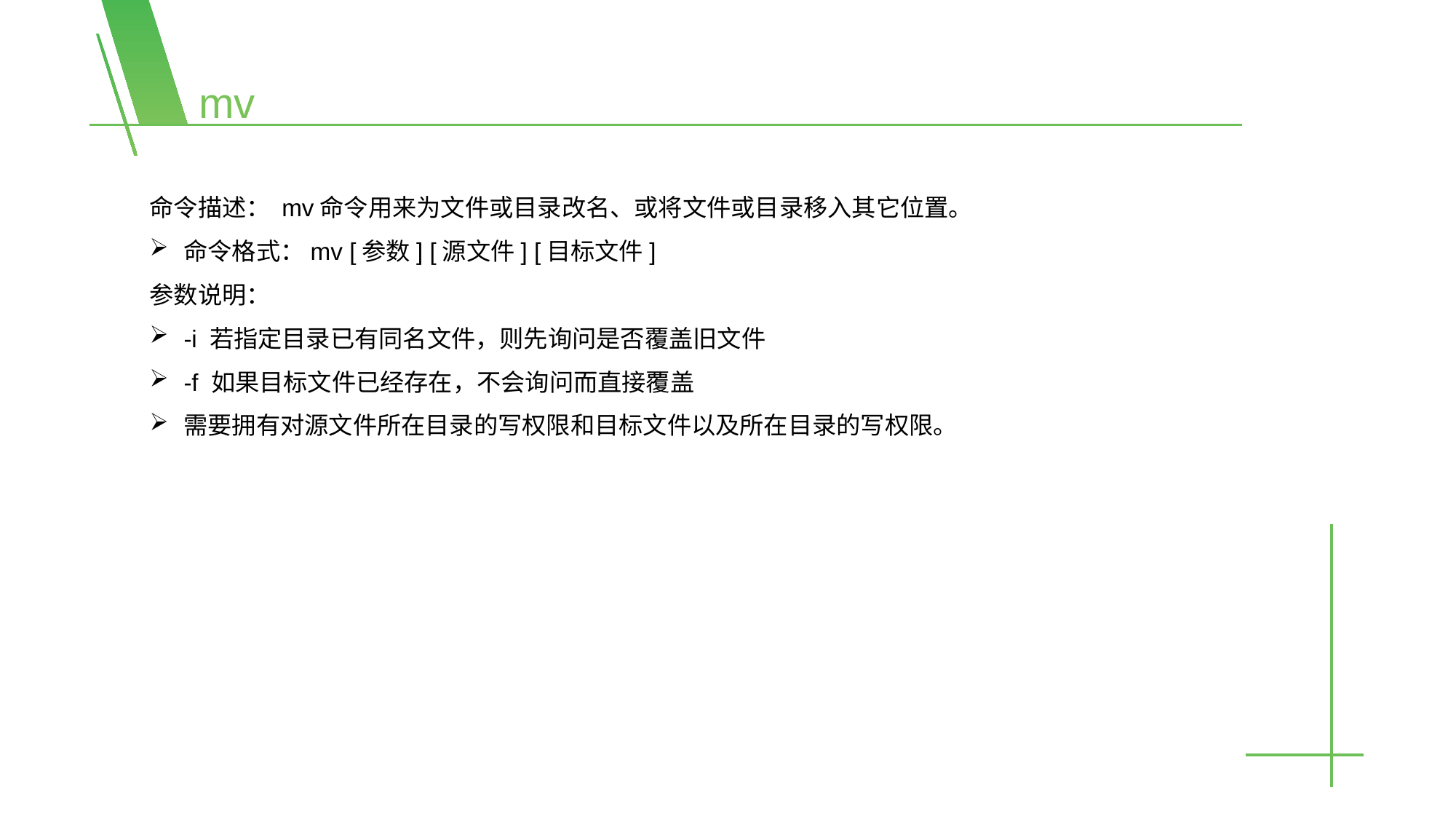

mv
命令描述： mv命令用来为文件或目录改名、或将文件或目录移入其它位置。
命令格式：mv [参数] [源文件] [目标文件]
参数说明：
-i 若指定目录已有同名文件，则先询问是否覆盖旧文件
-f 如果目标文件已经存在，不会询问而直接覆盖
需要拥有对源文件所在目录的写权限和目标文件以及所在目录的写权限。